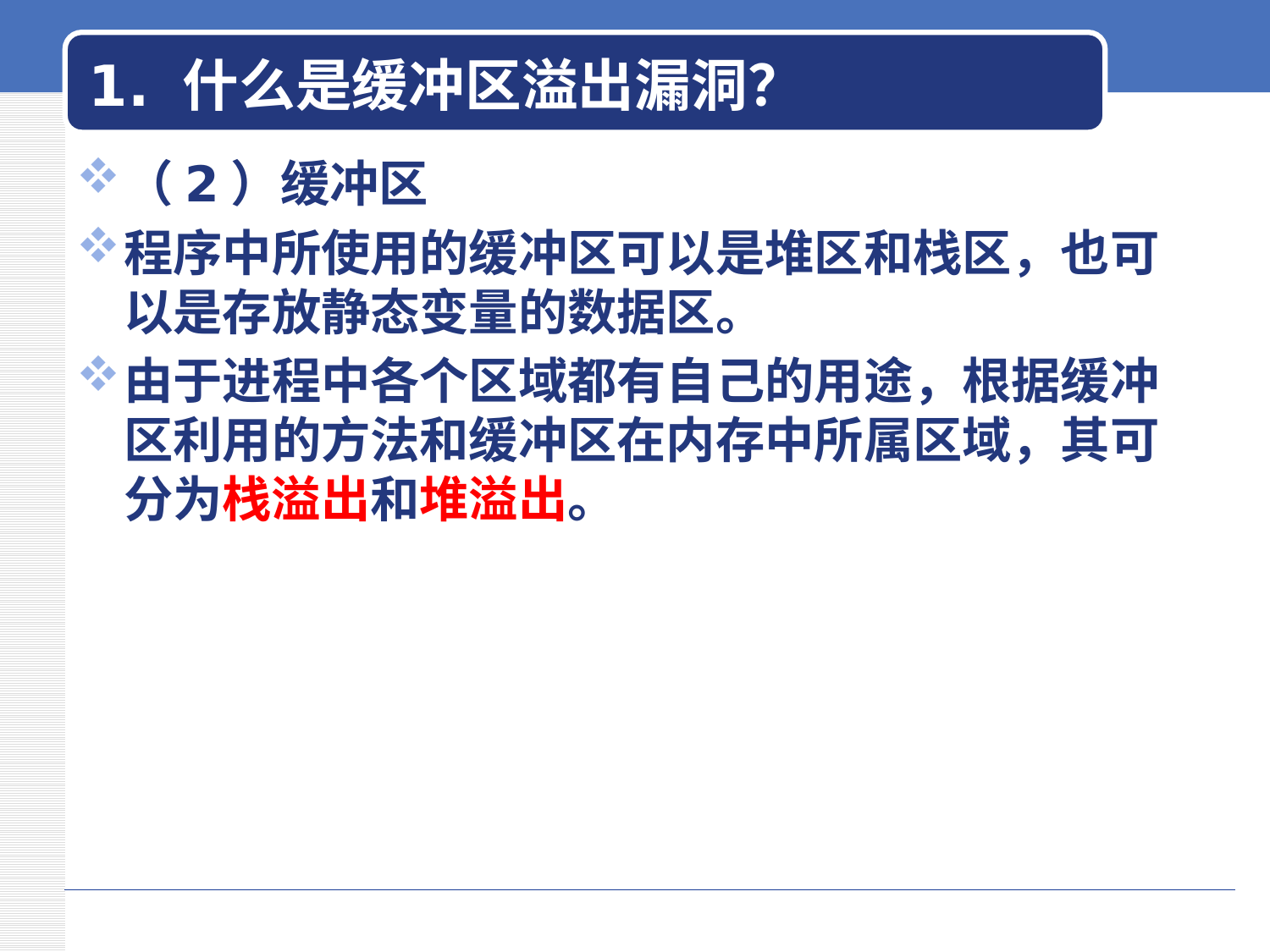

# 1. 什么是缓冲区溢出漏洞？
（2）缓冲区
程序中所使用的缓冲区可以是堆区和栈区，也可以是存放静态变量的数据区。
由于进程中各个区域都有自己的用途，根据缓冲区利用的方法和缓冲区在内存中所属区域，其可分为栈溢出和堆溢出。